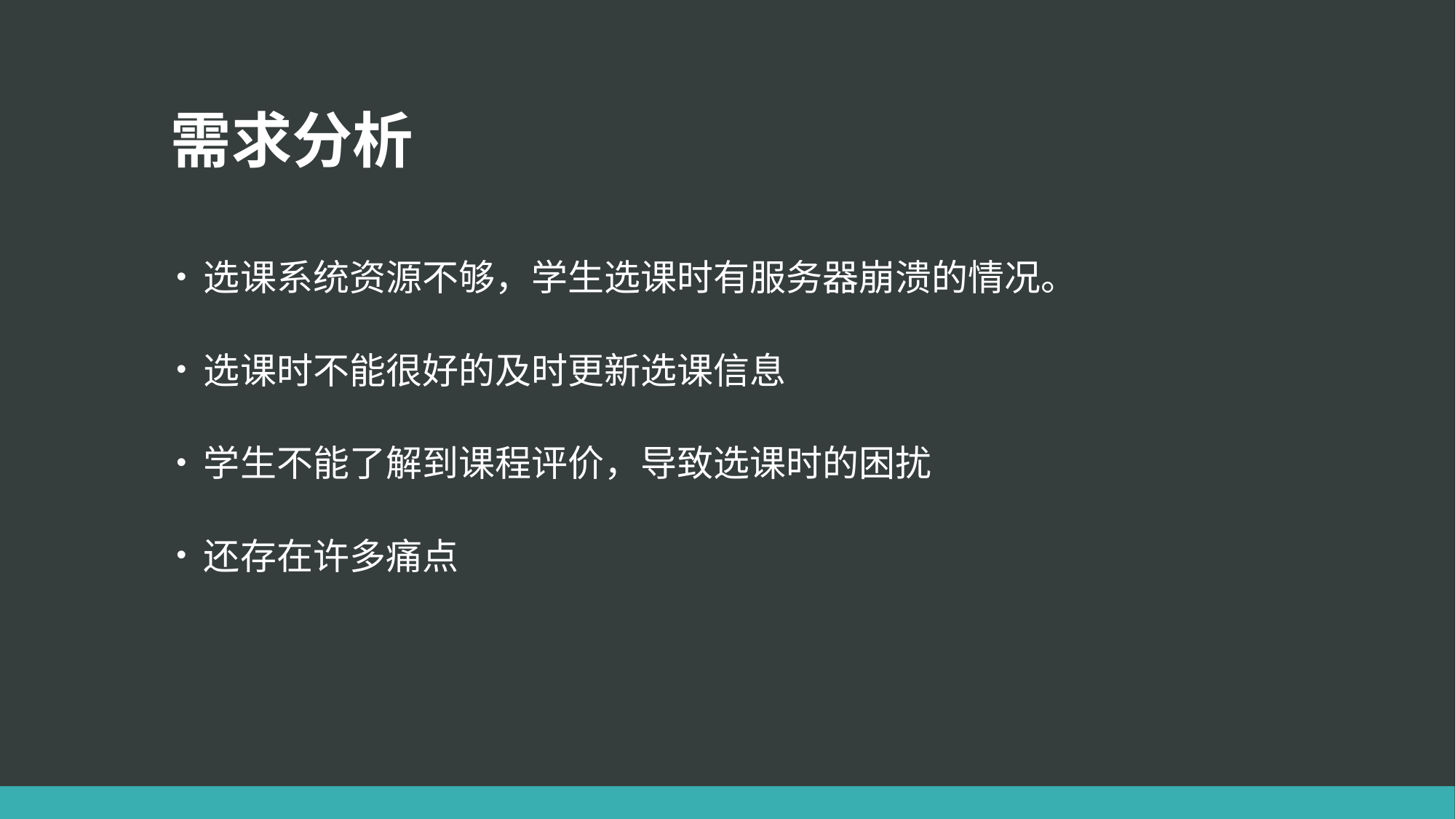

# 需求分析
选课系统资源不够，学生选课时有服务器崩溃的情况。
选课时不能很好的及时更新选课信息
学生不能了解到课程评价，导致选课时的困扰
还存在许多痛点